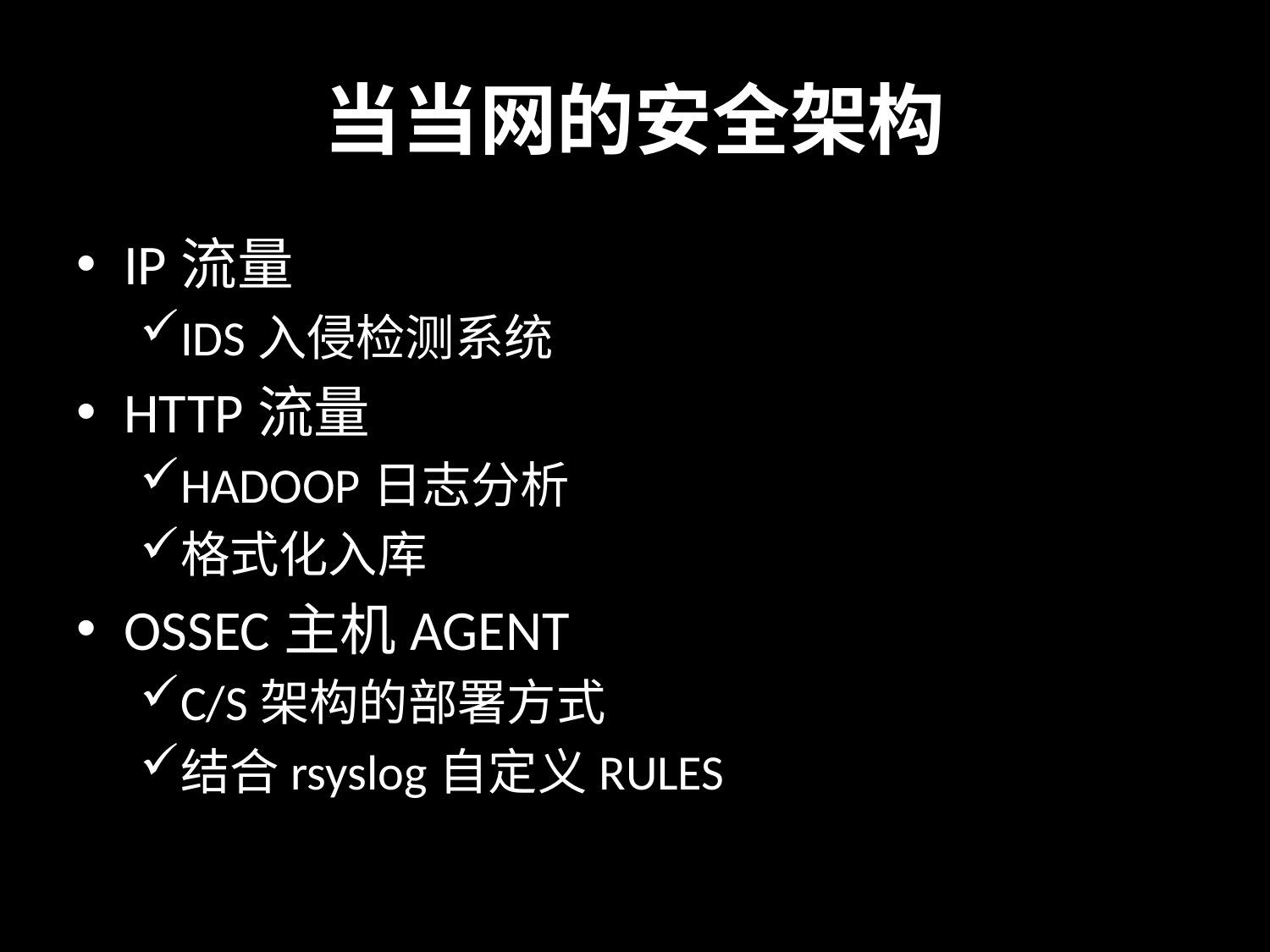

# 当当网的安全架构
IP流量
IDS入侵检测系统
HTTP流量
HADOOP日志分析
格式化入库
OSSEC主机AGENT
C/S架构的部署方式
结合rsyslog自定义RULES